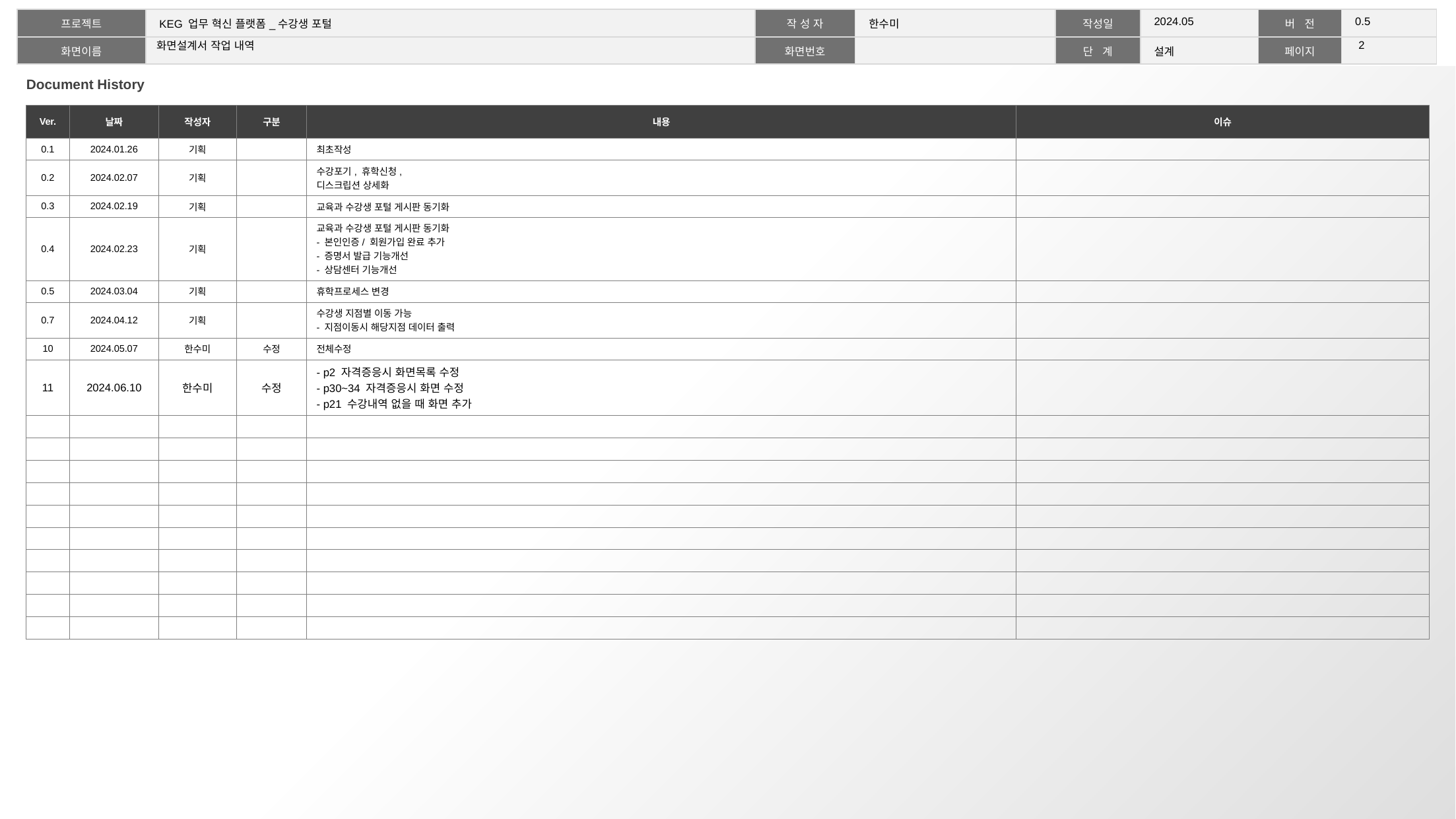

2

# 화면설계서 작업 내역
 Document History
| Ver. | 날짜 | 작성자 | 구분 | 내용 | 이슈 |
| --- | --- | --- | --- | --- | --- |
| 0.1 | 2024.01.26 | 기획 |  | 최초작성 |  |
| 0.2 | 2024.02.07 | 기획 |  | 수강포기, 휴학신청, 디스크립션 상세화 |  |
| 0.3 | 2024.02.19 | 기획 |  | 교육과 수강생 포털 게시판 동기화 |  |
| 0.4 | 2024.02.23 | 기획 |  | 교육과 수강생 포털 게시판 동기화 - 본인인증/ 회원가입 완료 추가 - 증명서 발급 기능개선 - 상담센터 기능개선 |  |
| 0.5 | 2024.03.04 | 기획 |  | 휴학프로세스 변경 |  |
| 0.7 | 2024.04.12 | 기획 |  | 수강생 지점별 이동 가능 - 지점이동시 해당지점 데이터 출력 |  |
| 10 | 2024.05.07 | 한수미 | 수정 | 전체수정 |  |
| 11 | 2024.06.10 | 한수미 | 수정 | - p2 자격증응시 화면목록 수정 - p30~34 자격증응시 화면 수정 - p21 수강내역 없을 때 화면 추가 |  |
|  |  |  |  |  |  |
|  |  |  |  |  |  |
|  |  |  |  |  |  |
|  |  |  |  |  |  |
|  |  |  |  |  |  |
|  |  |  |  |  |  |
|  |  |  |  |  |  |
|  |  |  |  |  |  |
|  |  |  |  |  |  |
|  |  |  |  |  |  |